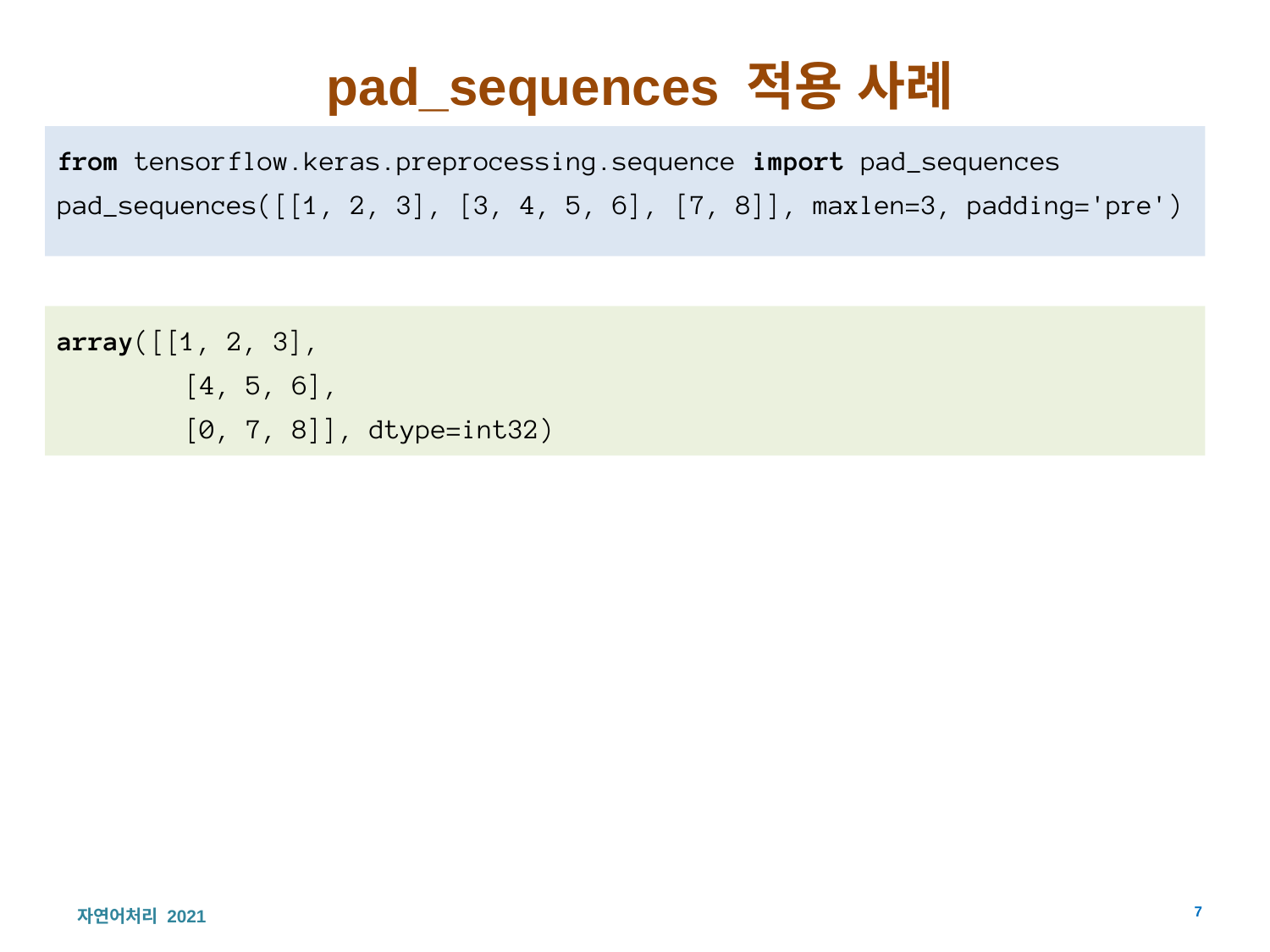

# pad_sequences 적용 사례
from tensorflow.keras.preprocessing.sequence import pad_sequences pad_sequences([[1, 2, 3], [3, 4, 5, 6], [7, 8]], maxlen=3, padding='pre')
array([[1, 2, 3],
	[4, 5, 6],
	[0, 7, 8]], dtype=int32)